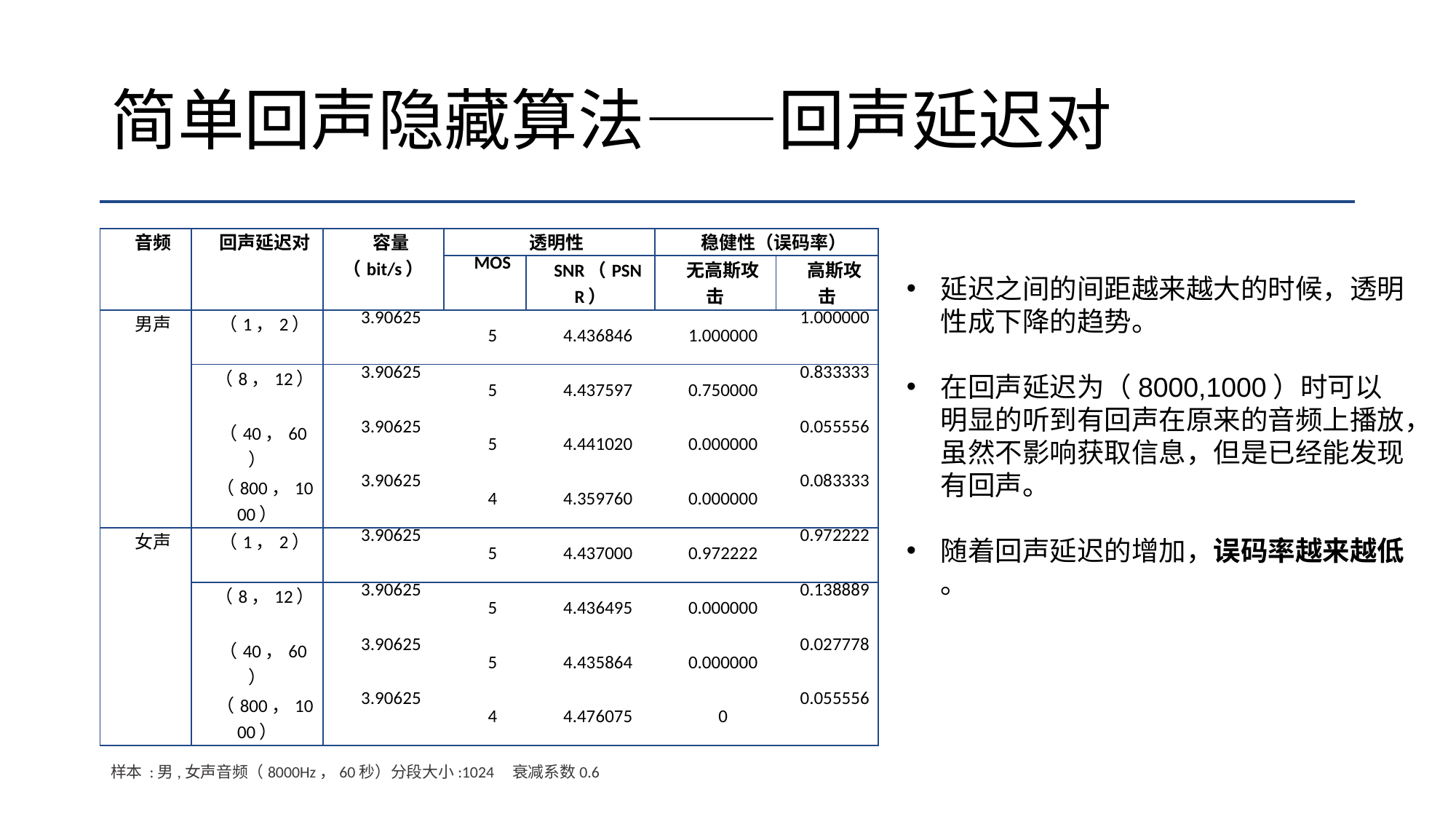

# 简单回声隐藏算法——回声延迟对
| 音频 | 回声延迟对 | 容量（bit/s） | 透明性 |  | 稳健性（误码率） |  |
| --- | --- | --- | --- | --- | --- | --- |
|  |  |  | MOS | SNR（PSNR） | 无高斯攻击 | 高斯攻击 |
| 男声 | （1，2） | 3.90625 | 5 | 4.436846 | 1.000000 | 1.000000 |
|  | （8，12） | 3.90625 | 5 | 4.437597 | 0.750000 | 0.833333 |
|  | （40，60） | 3.90625 | 5 | 4.441020 | 0.000000 | 0.055556 |
|  | （800，1000） | 3.90625 | 4 | 4.359760 | 0.000000 | 0.083333 |
| 女声 | （1，2） | 3.90625 | 5 | 4.437000 | 0.972222 | 0.972222 |
|  | （8，12） | 3.90625 | 5 | 4.436495 | 0.000000 | 0.138889 |
|  | （40，60） | 3.90625 | 5 | 4.435864 | 0.000000 | 0.027778 |
|  | （800，1000） | 3.90625 | 4 | 4.476075 | 0 | 0.055556 |
延迟之间的间距越来越大的时候，透明性成下降的趋势。

在回声延迟为（8000,1000）时可以明显的听到有回声在原来的音频上播放，虽然不影响获取信息，但是已经能发现有回声。

随着回声延迟的增加，误码率越来越低 。

样本 :男,女声音频（8000Hz，60秒）分段大小:1024    衰减系数0.6